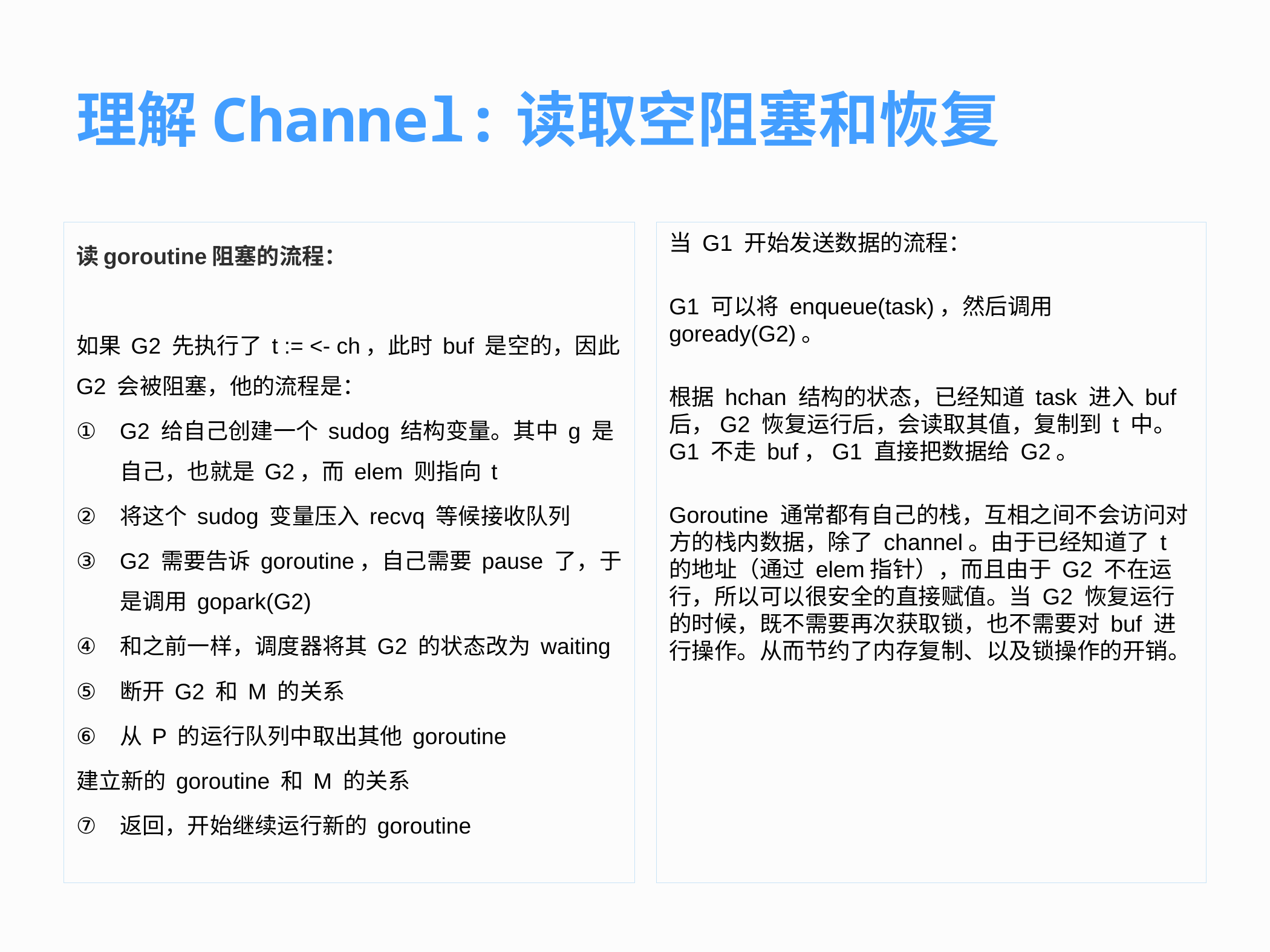

# 理解Channel:读取空阻塞和恢复
读goroutine阻塞的流程：

如果 G2 先执行了 t := <- ch，此时 buf 是空的，因此 G2 会被阻塞，他的流程是：
G2 给自己创建一个 sudog 结构变量。其中 g 是自己，也就是 G2，而 elem 则指向 t
将这个 sudog 变量压入 recvq 等候接收队列
G2 需要告诉 goroutine，自己需要 pause 了，于是调用 gopark(G2)
和之前一样，调度器将其 G2 的状态改为 waiting
断开 G2 和 M 的关系
从 P 的运行队列中取出其他 goroutine
建立新的 goroutine 和 M 的关系
返回，开始继续运行新的 goroutine
当 G1 开始发送数据的流程：

G1 可以将 enqueue(task)，然后调用 goready(G2)。

根据 hchan 结构的状态，已经知道 task 进入 buf 后，G2 恢复运行后，会读取其值，复制到 t 中。G1 不走 buf，G1 直接把数据给 G2。

Goroutine 通常都有自己的栈，互相之间不会访问对方的栈内数据，除了 channel。由于已经知道了 t 的地址（通过 elem指针），而且由于 G2 不在运行，所以可以很安全的直接赋值。当 G2 恢复运行的时候，既不需要再次获取锁，也不需要对 buf 进行操作。从而节约了内存复制、以及锁操作的开销。